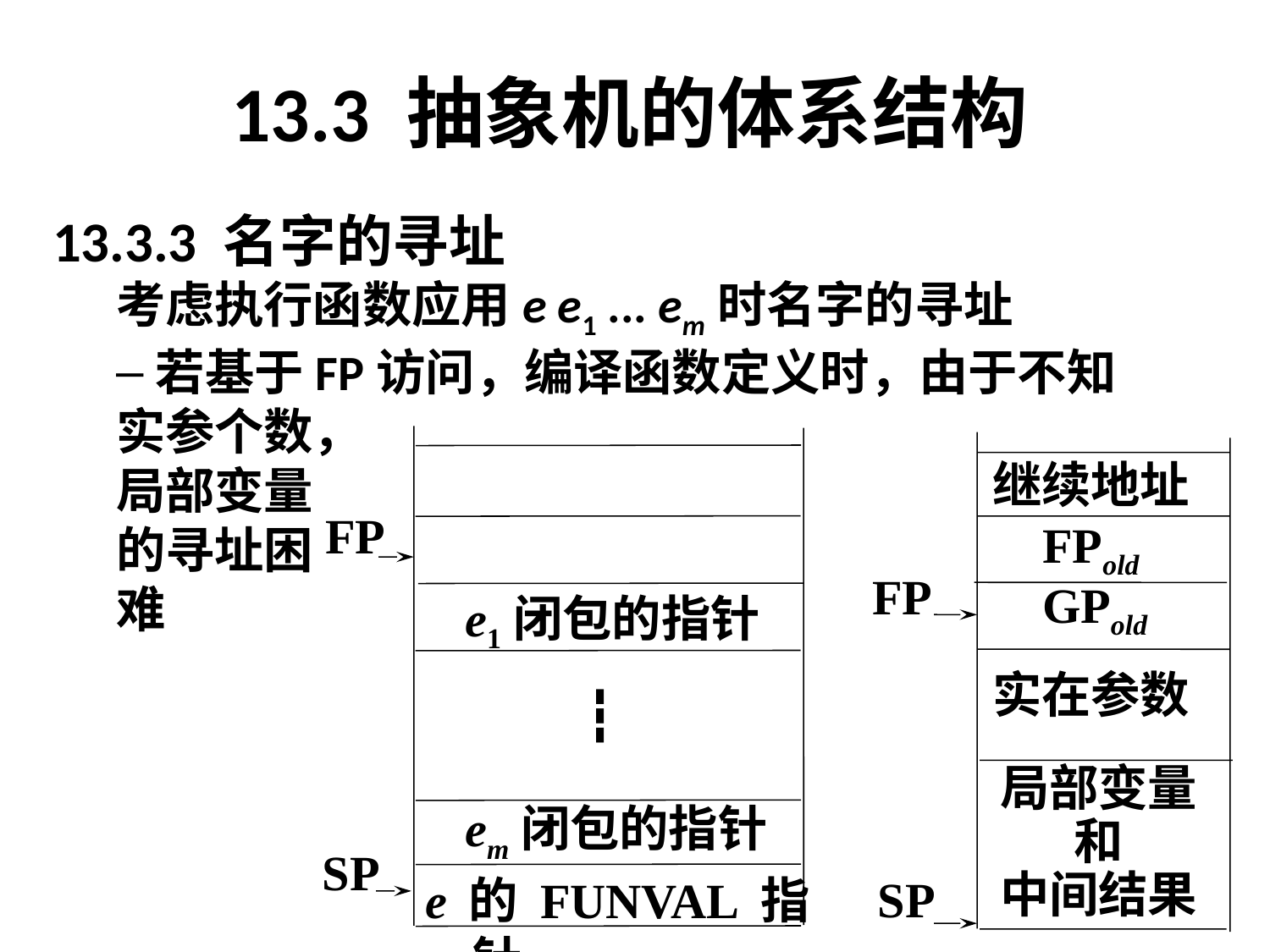

# 13.3 抽象机的体系结构
13.3.3 名字的寻址
考虑执行函数应用e e1 ... em时名字的寻址
若基于FP访问，编译函数定义时，由于不知
实参个数，
局部变量
的寻址困
难

FP

e1闭包的指针

┇
em闭包的指针

SP

e的FUNVAL指针

继续地址

FPold

FP
GPold

实在参数

局部变量
和
中间结果
SP